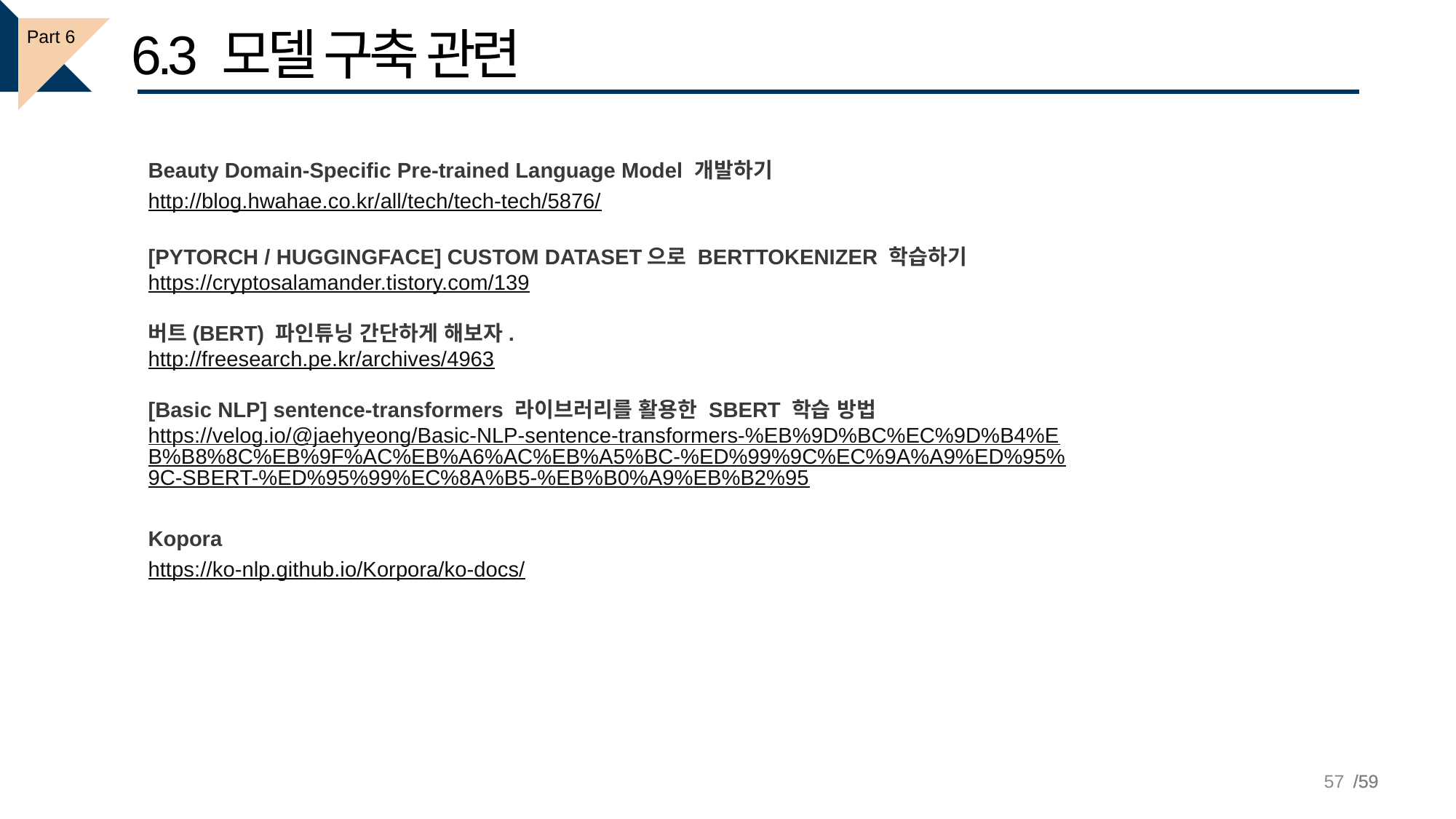

6.3 모델 구축 관련

Part 6
Beauty Domain-Specific Pre-trained Language Model 개발하기
http://blog.hwahae.co.kr/all/tech/tech-tech/5876/

[PYTORCH / HUGGINGFACE] CUSTOM DATASET으로 BERTTOKENIZER 학습하기
https://cryptosalamander.tistory.com/139

버트(BERT) 파인튜닝 간단하게 해보자.
http://freesearch.pe.kr/archives/4963

[Basic NLP] sentence-transformers 라이브러리를 활용한 SBERT 학습 방법
https://velog.io/@jaehyeong/Basic-NLP-sentence-transformers-%EB%9D%BC%EC%9D%B4%EB%B8%8C%EB%9F%AC%EB%A6%AC%EB%A5%BC-%ED%99%9C%EC%9A%A9%ED%95%9C-SBERT-%ED%95%99%EC%8A%B5-%EB%B0%A9%EB%B2%95

Kopora
https://ko-nlp.github.io/Korpora/ko-docs/

57